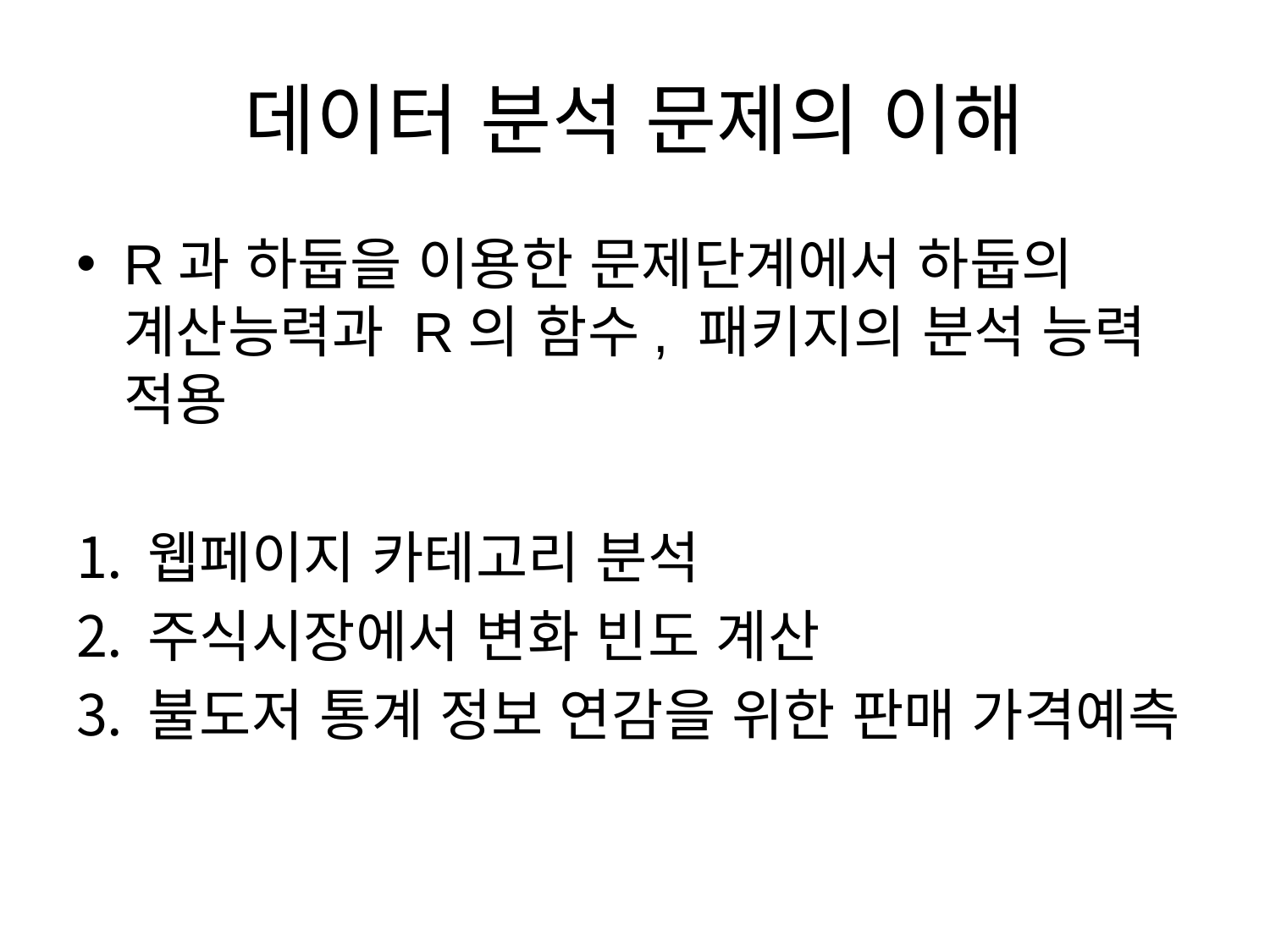

# 데이터 분석 문제의 이해
R과 하둡을 이용한 문제단계에서 하둡의 계산능력과 R의 함수, 패키지의 분석 능력 적용

웹페이지 카테고리 분석
주식시장에서 변화 빈도 계산
불도저 통계 정보 연감을 위한 판매 가격예측